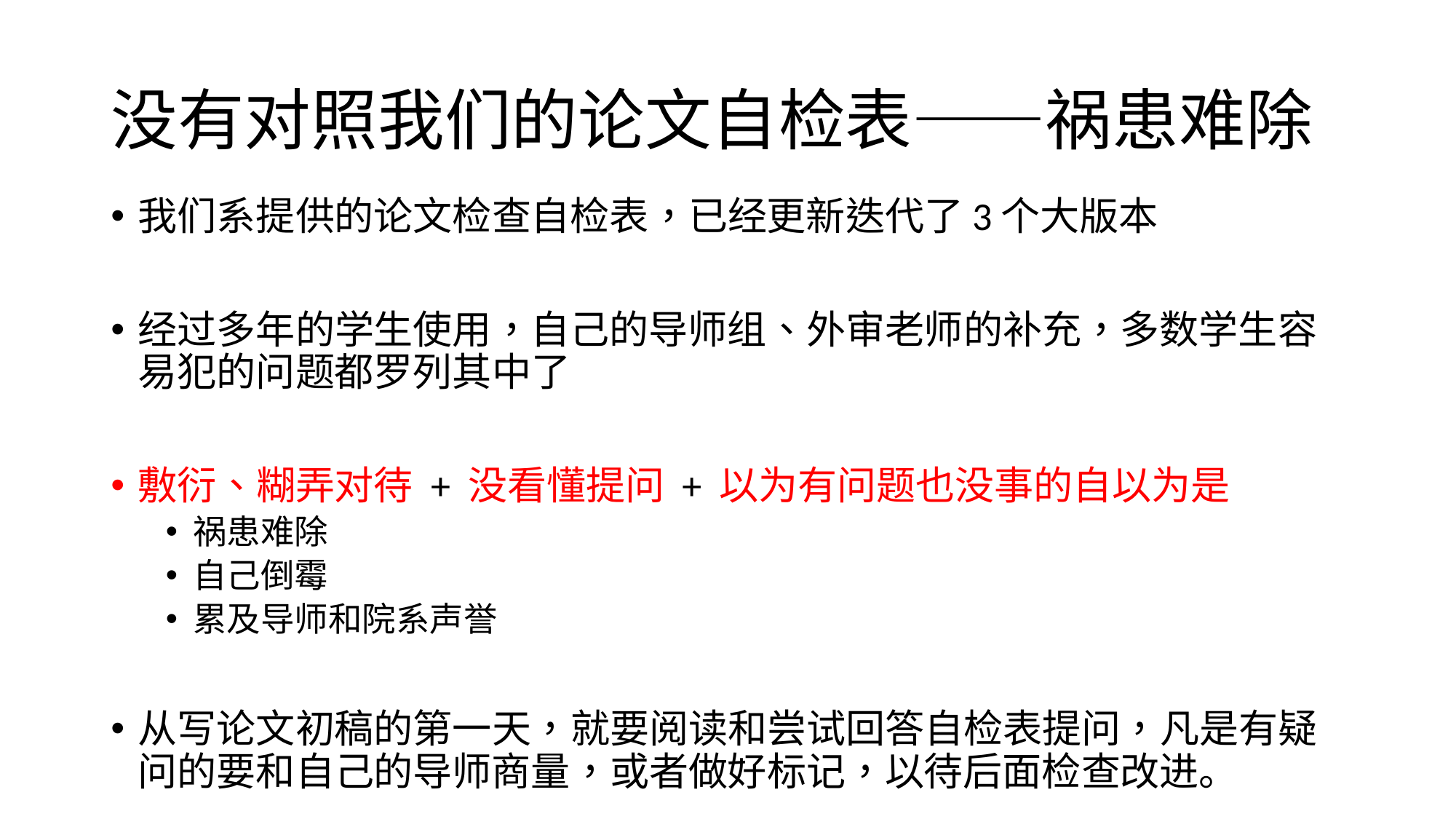

# 没有对照我们的论文自检表——祸患难除
我们系提供的论文检查自检表，已经更新迭代了3个大版本

经过多年的学生使用，自己的导师组、外审老师的补充，多数学生容易犯的问题都罗列其中了

敷衍、糊弄对待 + 没看懂提问 + 以为有问题也没事的自以为是
祸患难除
自己倒霉
累及导师和院系声誉

从写论文初稿的第一天，就要阅读和尝试回答自检表提问，凡是有疑问的要和自己的导师商量，或者做好标记，以待后面检查改进。